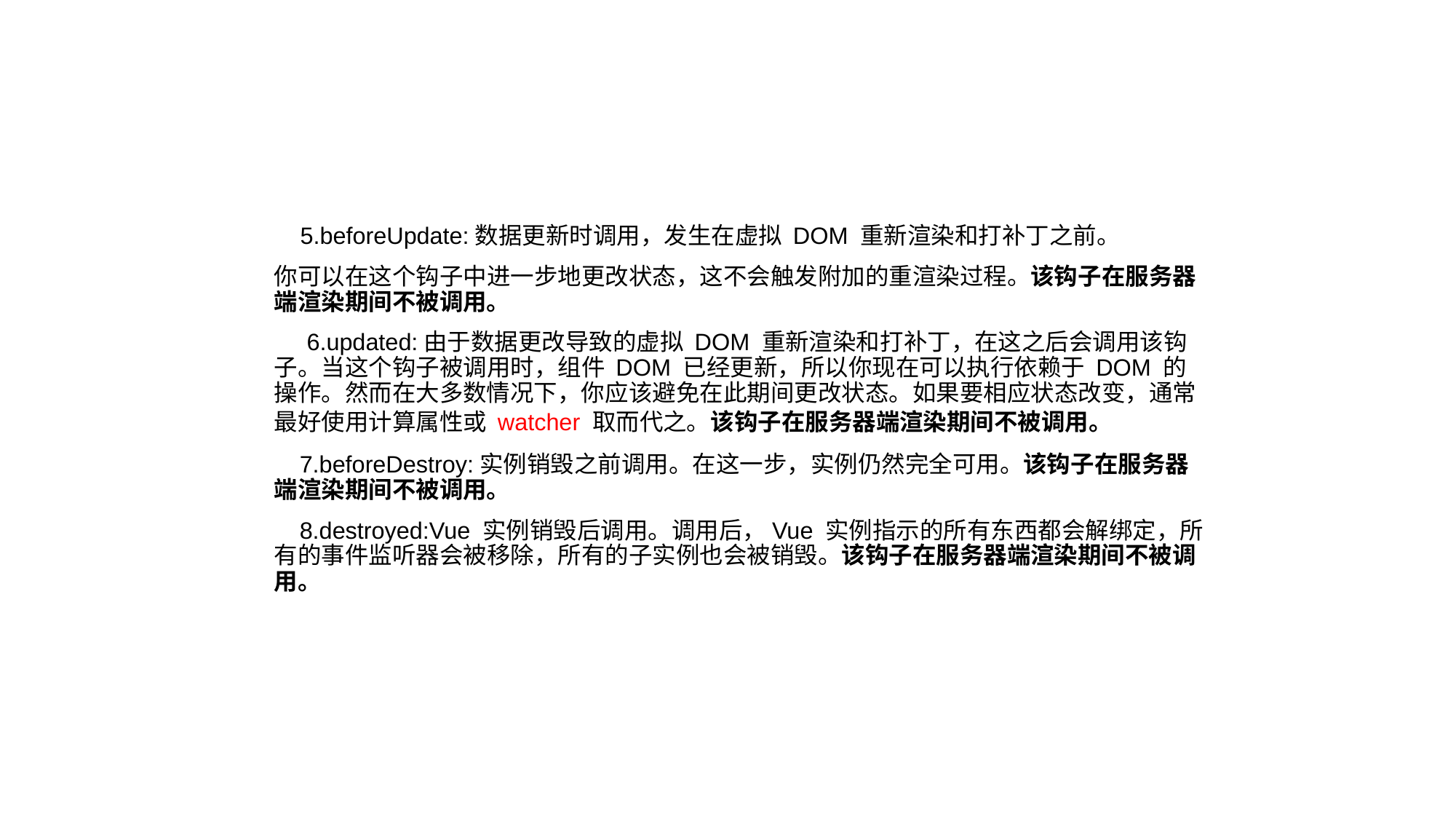

5.beforeUpdate:数据更新时调用，发生在虚拟 DOM 重新渲染和打补丁之前。
	你可以在这个钩子中进一步地更改状态，这不会触发附加的重渲染过程。该钩子在服务器端渲染期间不被调用。
	     6.updated:由于数据更改导致的虚拟 DOM 重新渲染和打补丁，在这之后会调用该钩子。当这个钩子被调用时，组件 DOM 已经更新，所以你现在可以执行依赖于 DOM 的操作。然而在大多数情况下，你应该避免在此期间更改状态。如果要相应状态改变，通常最好使用计算属性或 watcher 取而代之。该钩子在服务器端渲染期间不被调用。
        7.beforeDestroy:实例销毁之前调用。在这一步，实例仍然完全可用。该钩子在服务器端渲染期间不被调用。
        8.destroyed:Vue 实例销毁后调用。调用后，Vue 实例指示的所有东西都会解绑定，所有的事件监听器会被移除，所有的子实例也会被销毁。该钩子在服务器端渲染期间不被调用。